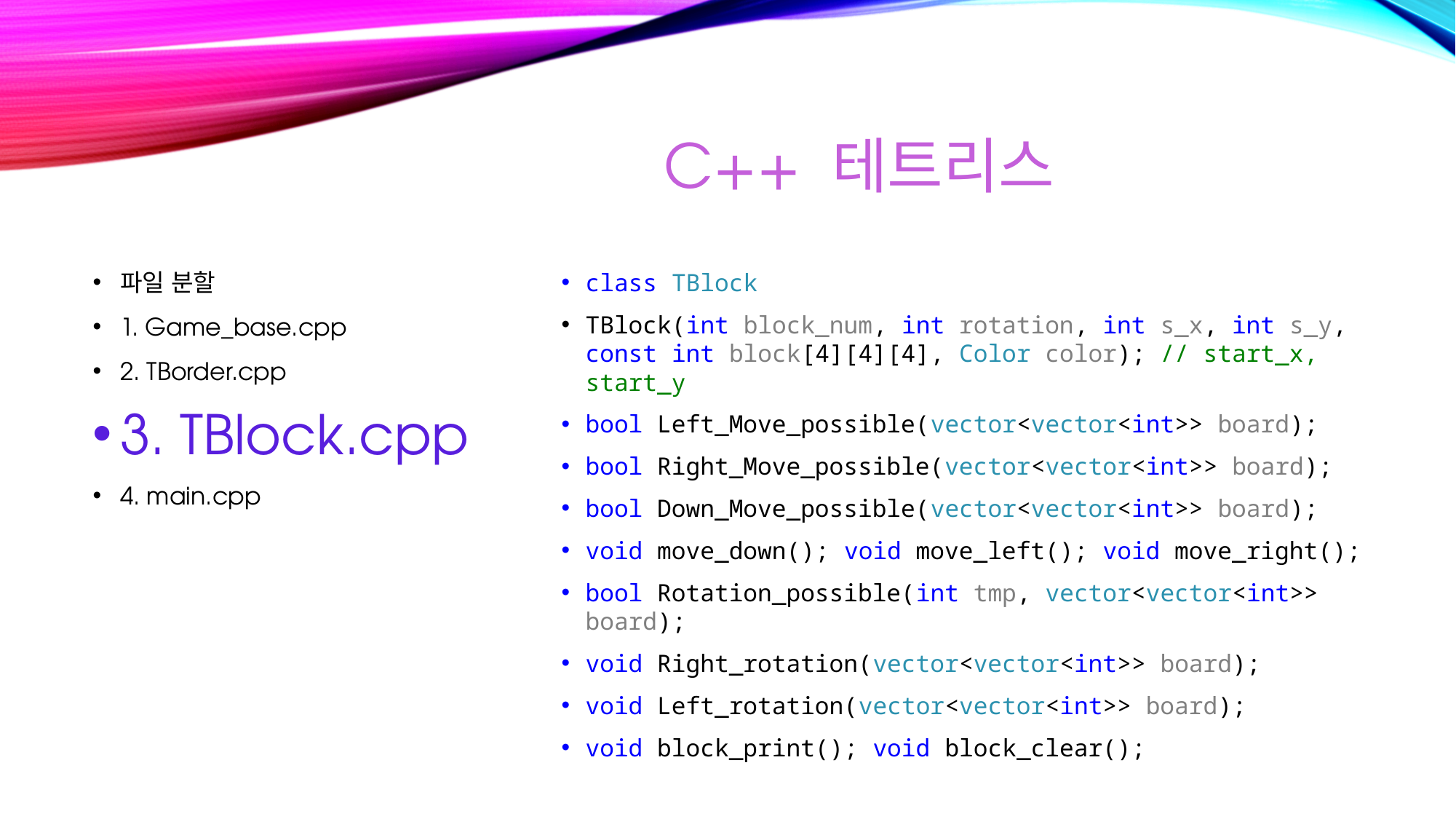

# C++ 테트리스
파일 분할
1. Game_base.cpp
2. TBorder.cpp
3. TBlock.cpp
4. main.cpp

class TBlock
TBlock(int block_num, int rotation, int s_x, int s_y, const int block[4][4][4], Color color); // start_x, start_y
bool Left_Move_possible(vector<vector<int>> board);
bool Right_Move_possible(vector<vector<int>> board);
bool Down_Move_possible(vector<vector<int>> board);
void move_down(); void move_left(); void move_right();
bool Rotation_possible(int tmp, vector<vector<int>> board);
void Right_rotation(vector<vector<int>> board);
void Left_rotation(vector<vector<int>> board);
void block_print(); void block_clear();